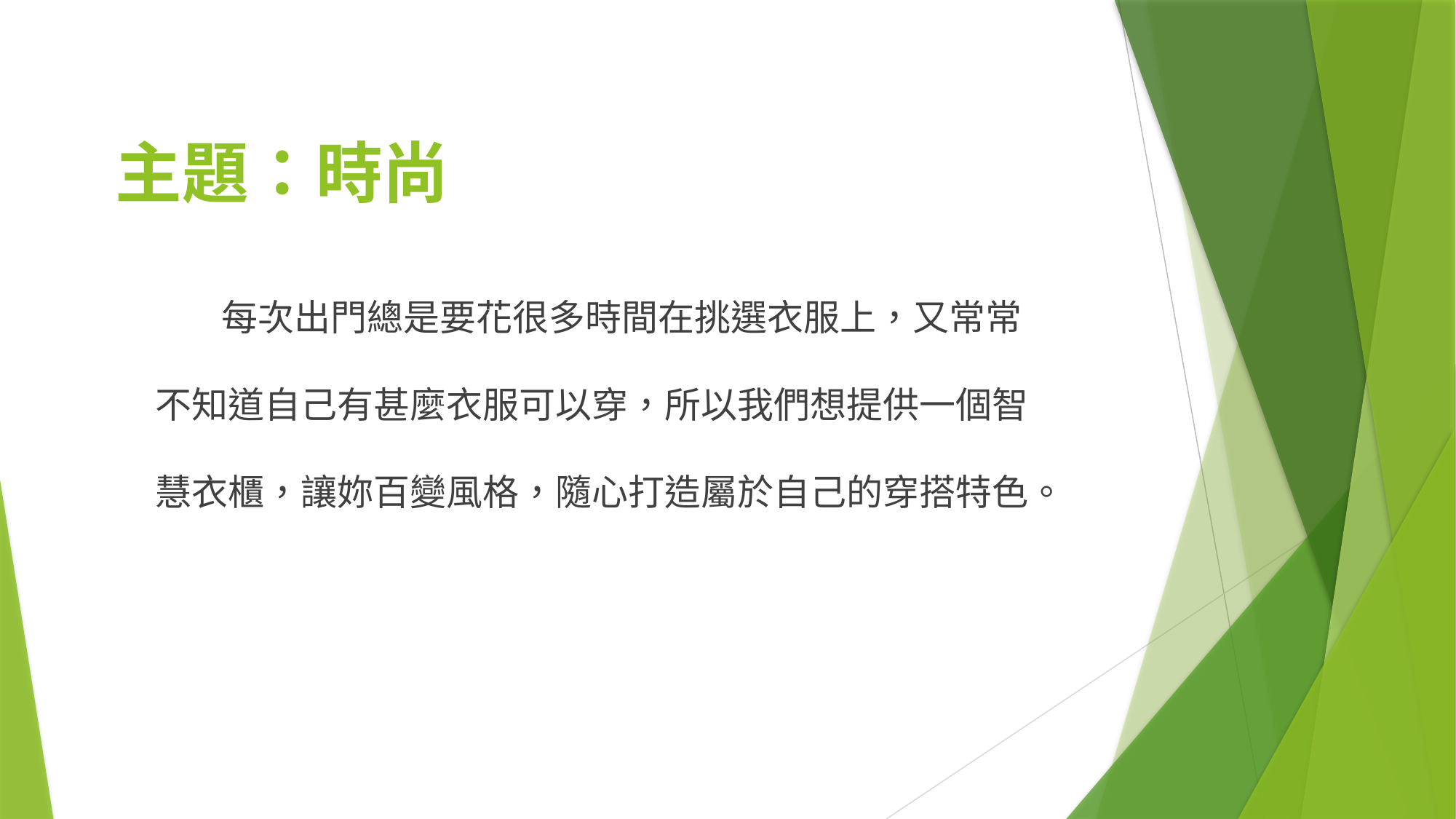

# 主題：時尚
       每次出門總是要花很多時間在挑選衣服上，又常常不知道自己有甚麼衣服可以穿，所以我們想提供一個智慧衣櫃，讓妳百變風格，隨心打造屬於自己的穿搭特色。